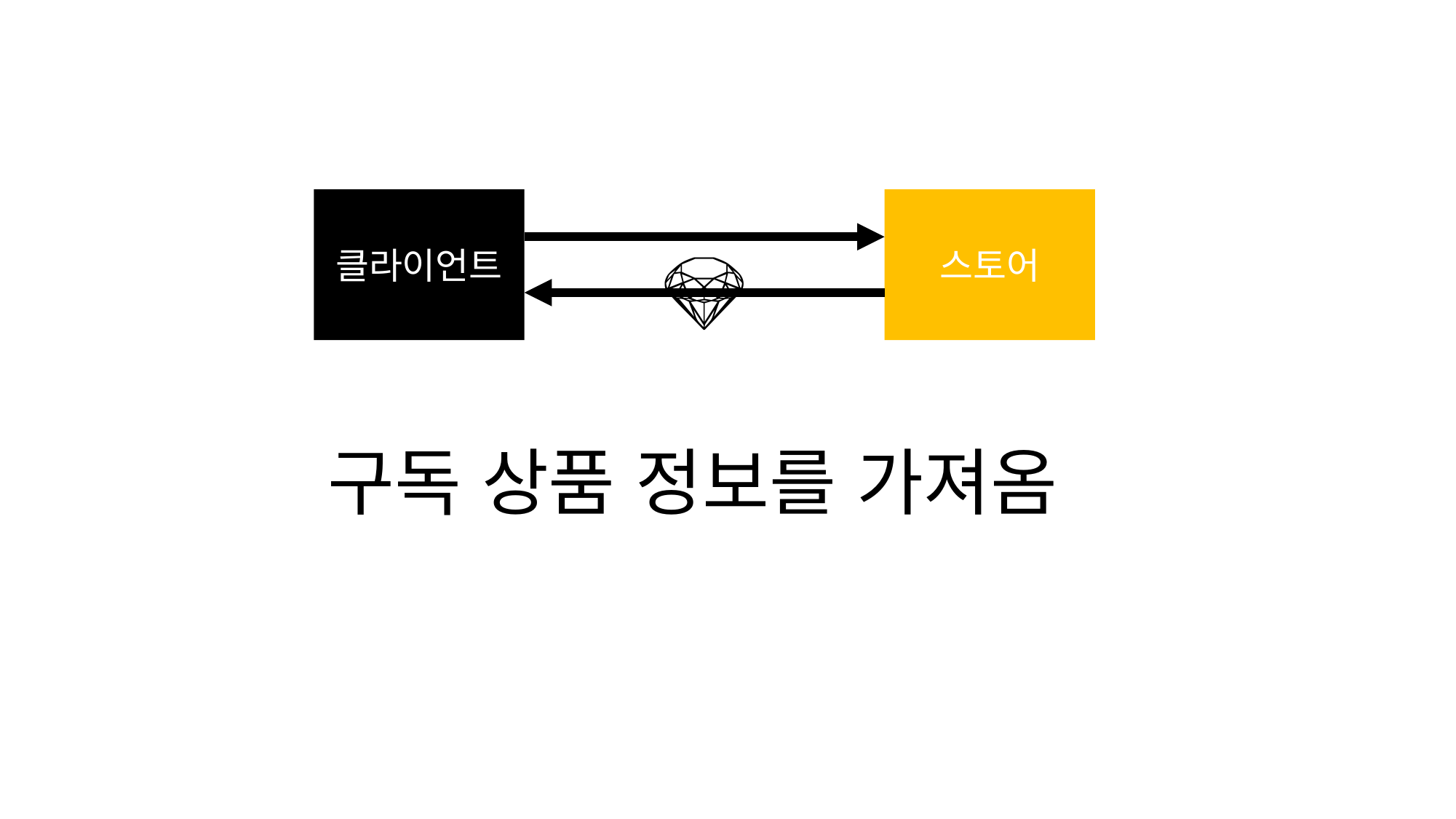

클라이언트
스토어
💎
구독 상품 정보를 가져옴